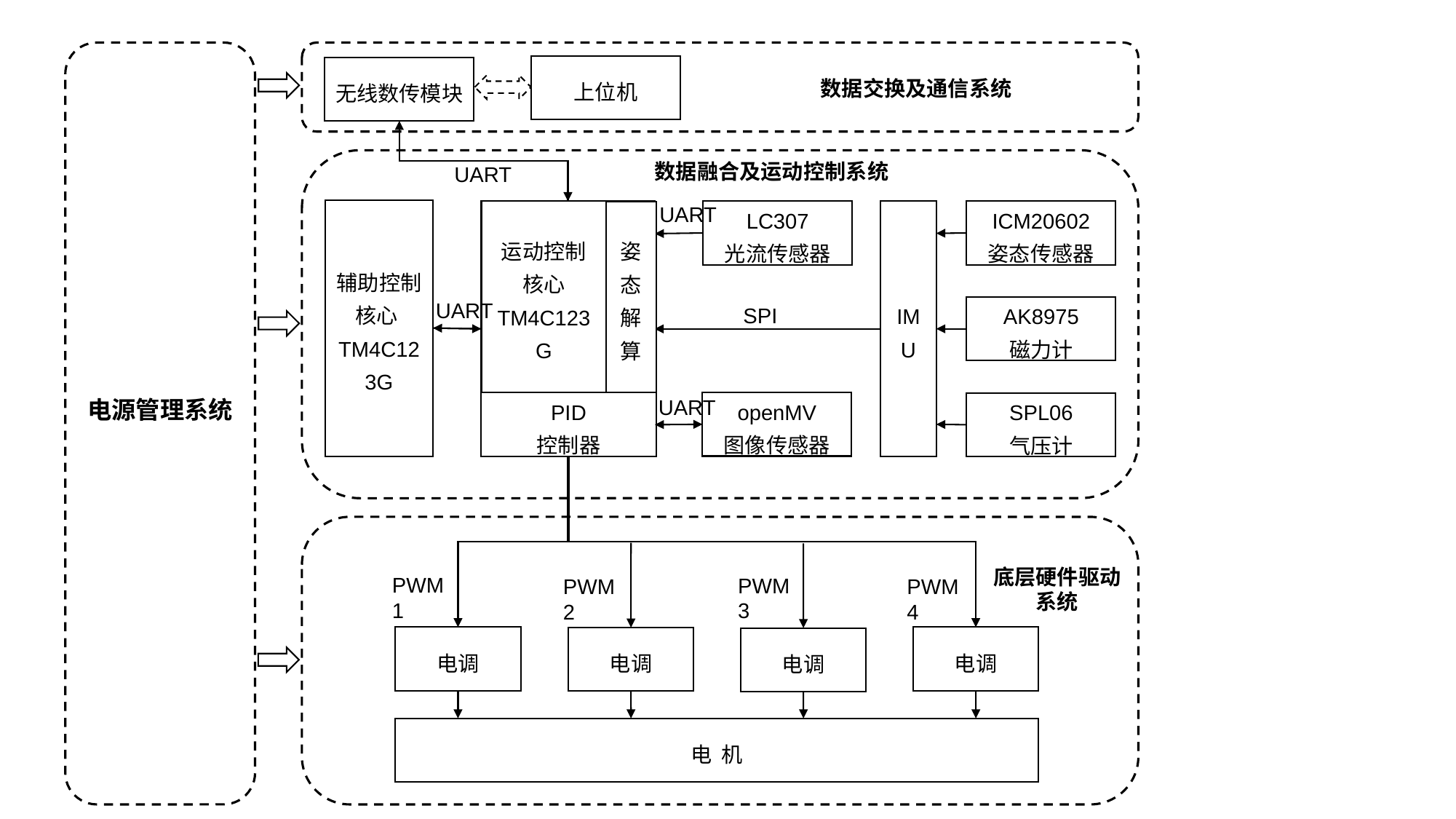

电源管理系统

上位机
无线数传模块
数据交换及通信系统

数据融合及运动控制系统
UART
UART
辅助控制核心TM4C123G
运动控制核心
TM4C123G
运动控制核心
TM4C123G
LC307
光流传感器
IMU
ICM20602
姿态传感器
姿态解算
UART
SPI
AK8975
磁力计

UART
PID
控制器
openMV
图像传感器
SPL06
气压计

底层硬件驱动
系统
PWM1
PWM3
PWM4
PWM2
电调
电调
电调
电调

电  机